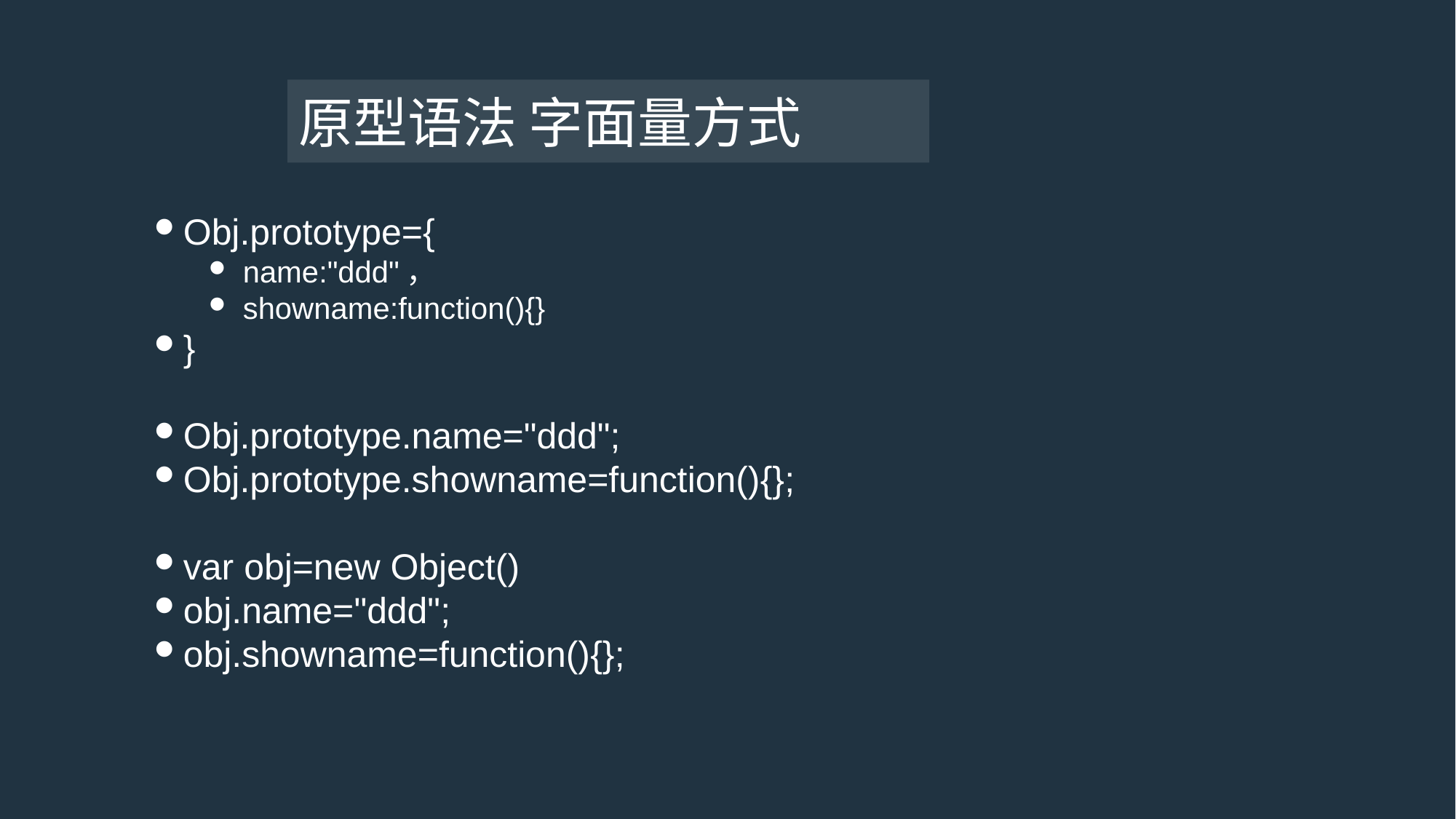

# 原型语法 字面量方式
Obj.prototype={
name:"ddd"，
showname:function(){}
}

Obj.prototype.name="ddd";
Obj.prototype.showname=function(){};

var obj=new Object()
obj.name="ddd";
obj.showname=function(){};